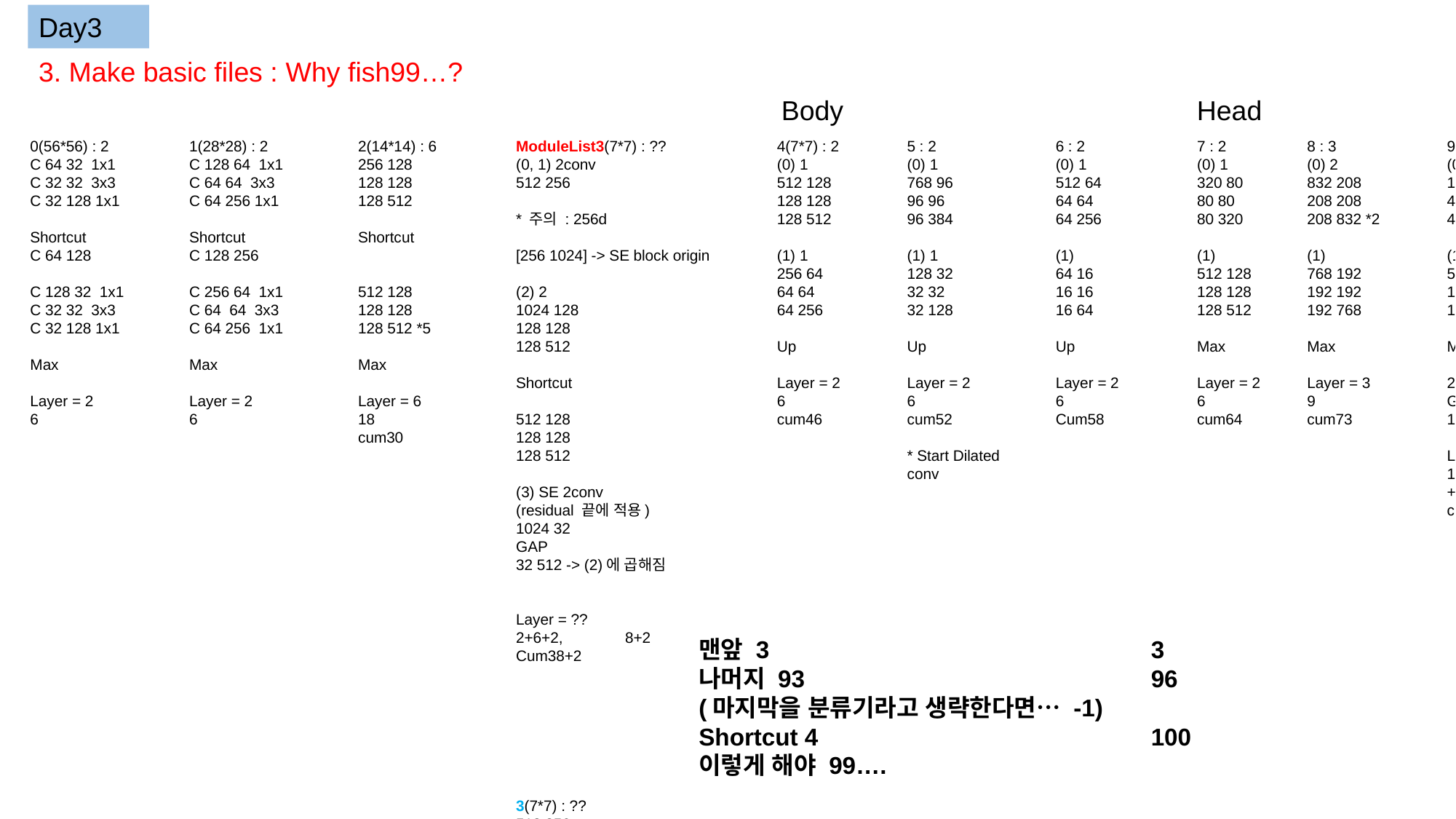

Day3
3. Make basic files : Why fish99…?
Body
Head
0(56*56) : 2
C 64 32  1x1
C 32 32  3x3
C 32 128 1x1

Shortcut
C 64 128

C 128 32  1x1
C 32 32  3x3
C 32 128 1x1

Max

Layer = 2
6
1(28*28) : 2
C 128 64  1x1
C 64 64  3x3
C 64 256 1x1

Shortcut
C 128 256

C 256 64  1x1
C 64  64  3x3
C 64 256  1x1

Max

Layer = 2
6
2(14*14) : 6
256 128
128 128
128 512

Shortcut

512 128
128 128
128 512 *5

Max

Layer = 6
18
cum30
ModuleList3(7*7) : ??
(0, 1) 2conv
512 256

* 주의 : 256d

[256 1024] -> SE block origin

(2) 2
1024 128
128 128
128 512

Shortcut

512 128
128 128
128 512

(3) SE 2conv
(residual 끝에 적용)
1024 32
GAP
32 512 -> (2)에 곱해짐

Layer = ??
2+6+2,	8+2
Cum38+2
4(7*7) : 2
(0) 1
512 128
128 128
128 512

(1) 1
256 64
64 64
64 256

Up

Layer = 2
6
cum46
5 : 2
(0) 1
768 96
96 96
96 384

(1) 1
128 32
32 32
32 128

Up

Layer = 2
6
cum52

* Start Dilated conv
6 : 2
(0) 1
512 64
64 64
64 256

(1)
64 16
16 16
16 64

Up

Layer = 2
6
Cum58
7 : 2
(0) 1
320 80
80 80
80 320

(1)
512 128
128 128
128 512

Max

Layer = 2
6
cum64
8 : 3
(0) 2
832 208
208 208
208 832 *2

(1)
768 192
192 192
192 768

Max

Layer = 3
9
cum73

9 : ??
(0) 2
1600 400
400 400
400 1600 *2

(1) 3
512 128
128 128
128 512 *4

Max

2112 1056
GAP
1056 1000

Layer = 6
18
+2
cum93
맨앞 3
나머지 93
(마지막을 분류기라고 생략한다면… -1)
Shortcut 4
이렇게 해야 99….
3
96

100
3(7*7) : ??
512 256
256 256
256 1024

(2) 2
1024 128
128 128
128 512

Shortcut

512 128
128 128
128 512

(3) SE 2conv
(residual 끝에 적용)
1024 32
GAP
32 512 -> (2)에 곱해짐

Layer = ??
2+6+2,	8+2
Cum38+2